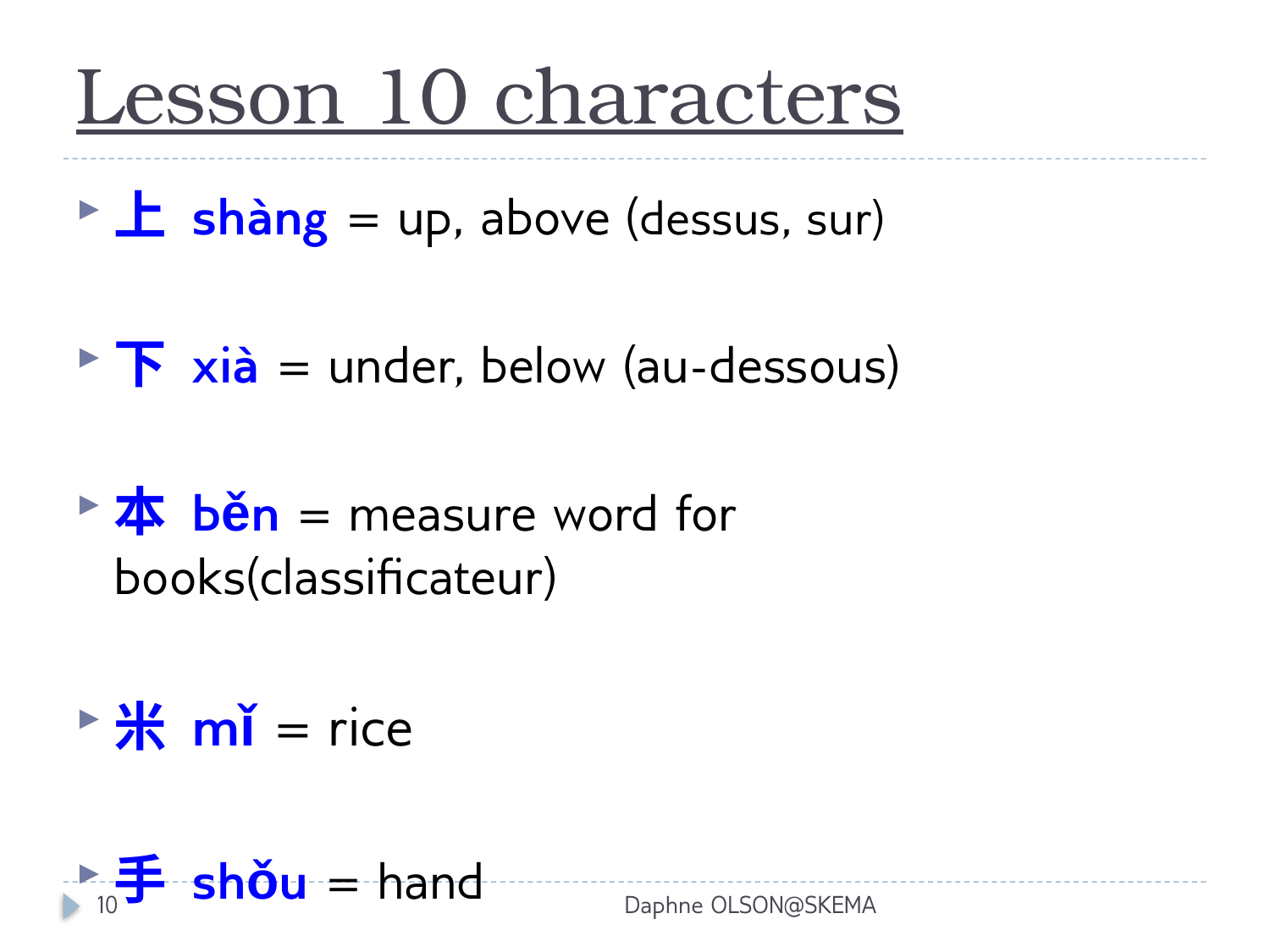

# Lesson 10 characters
上 shàng = up, above (dessus, sur)

下 xià = under, below (au-dessous)

本 běn = measure word for books(classificateur)

米 mǐ = rice

手 shǒu = hand

10
Daphne OLSON@SKEMA